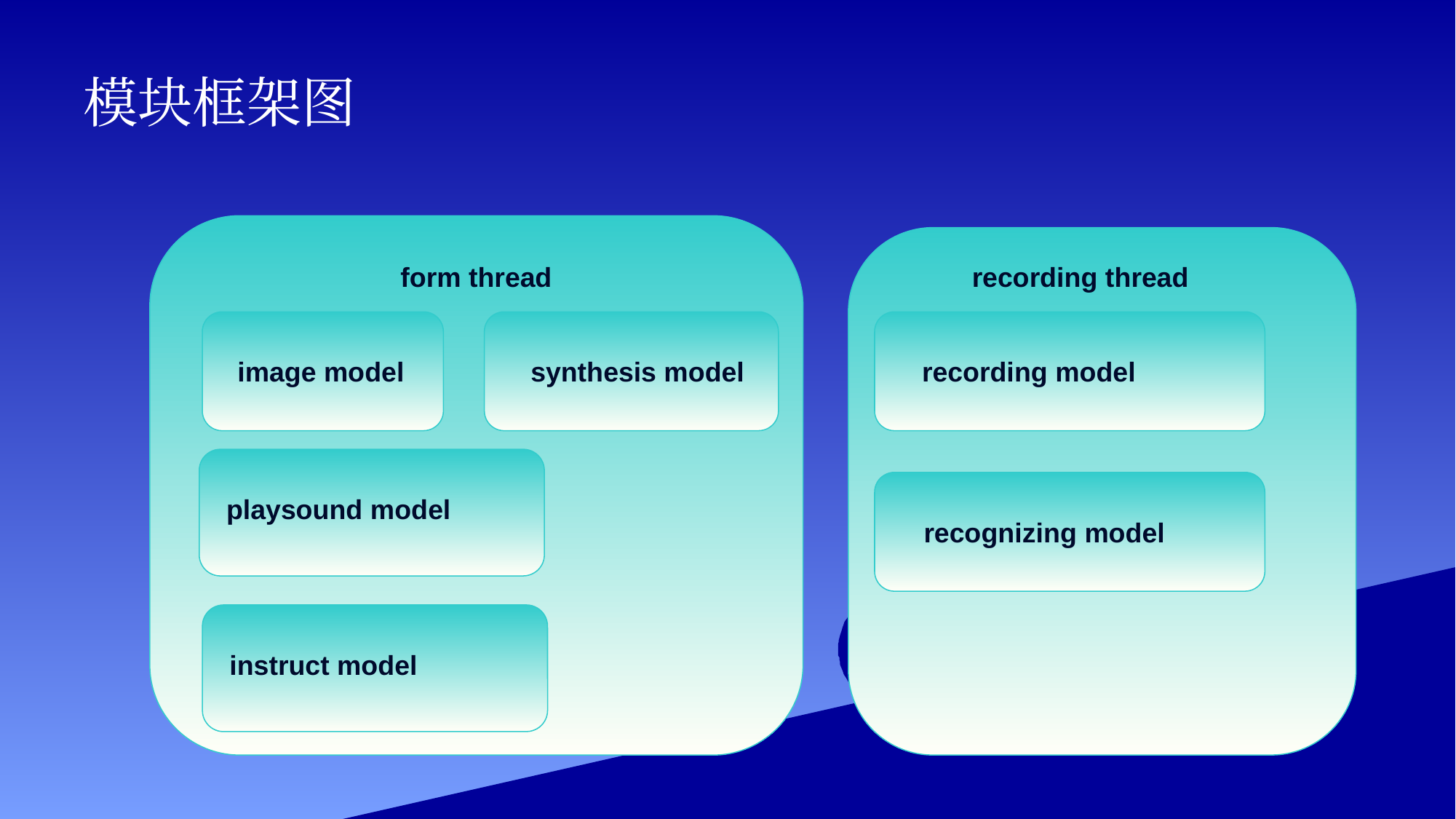

# 模块框架图

form thread
recording thread

image model
 synthesis model
 recording model

 playsound model
 recognizing model

 instruct model